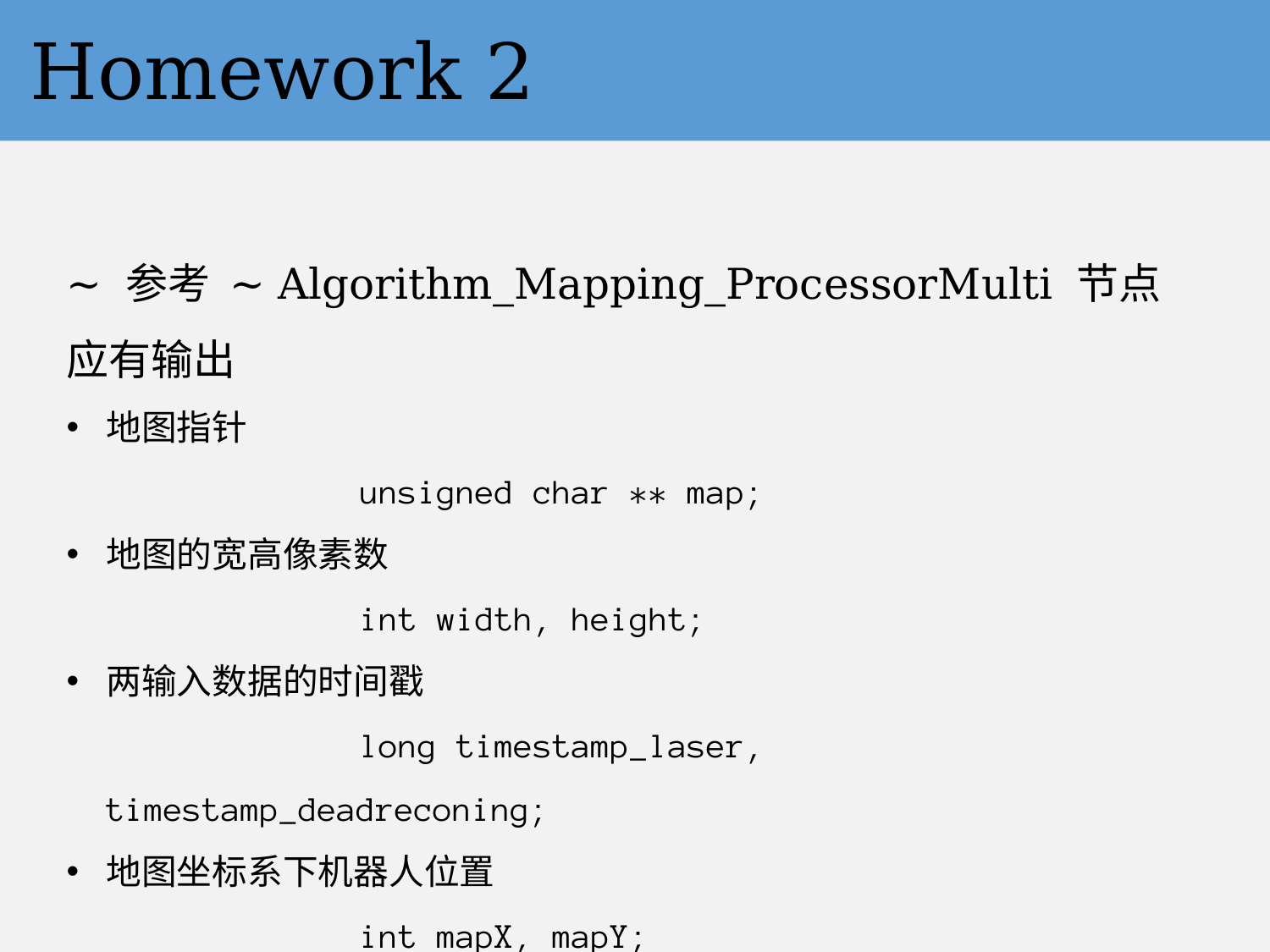

# Homework 2
~ 参考 ~ Algorithm_Mapping_ProcessorMulti 节点应有输出
地图指针
		unsigned char ** map;
地图的宽高像素数
		int width, height;
两输入数据的时间戳
		long timestamp_laser, timestamp_deadreconing;
地图坐标系下机器人位置
		int mapX, mapY;